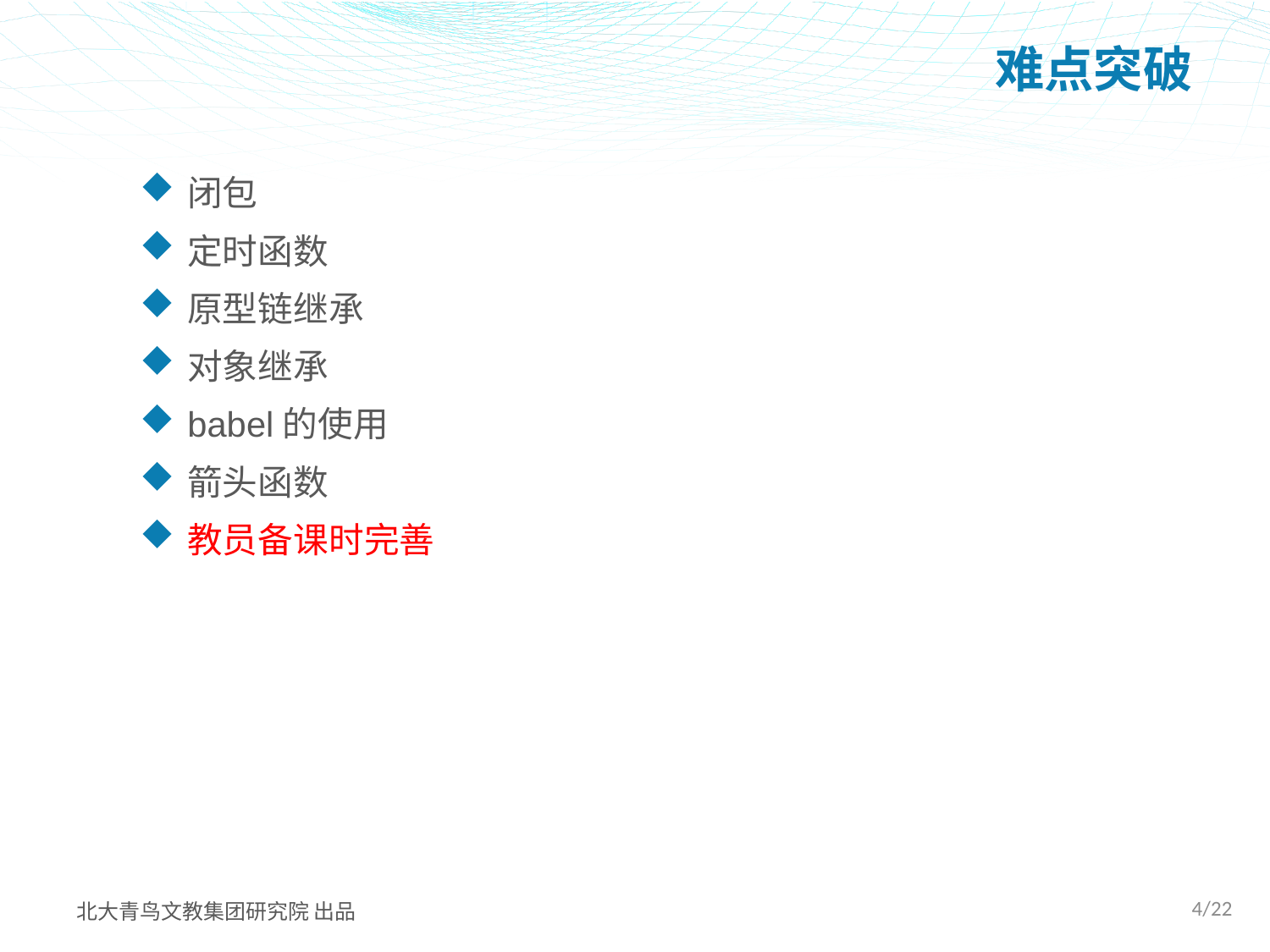

# 难点突破
闭包
定时函数
原型链继承
对象继承
babel的使用
箭头函数
教员备课时完善
4/22